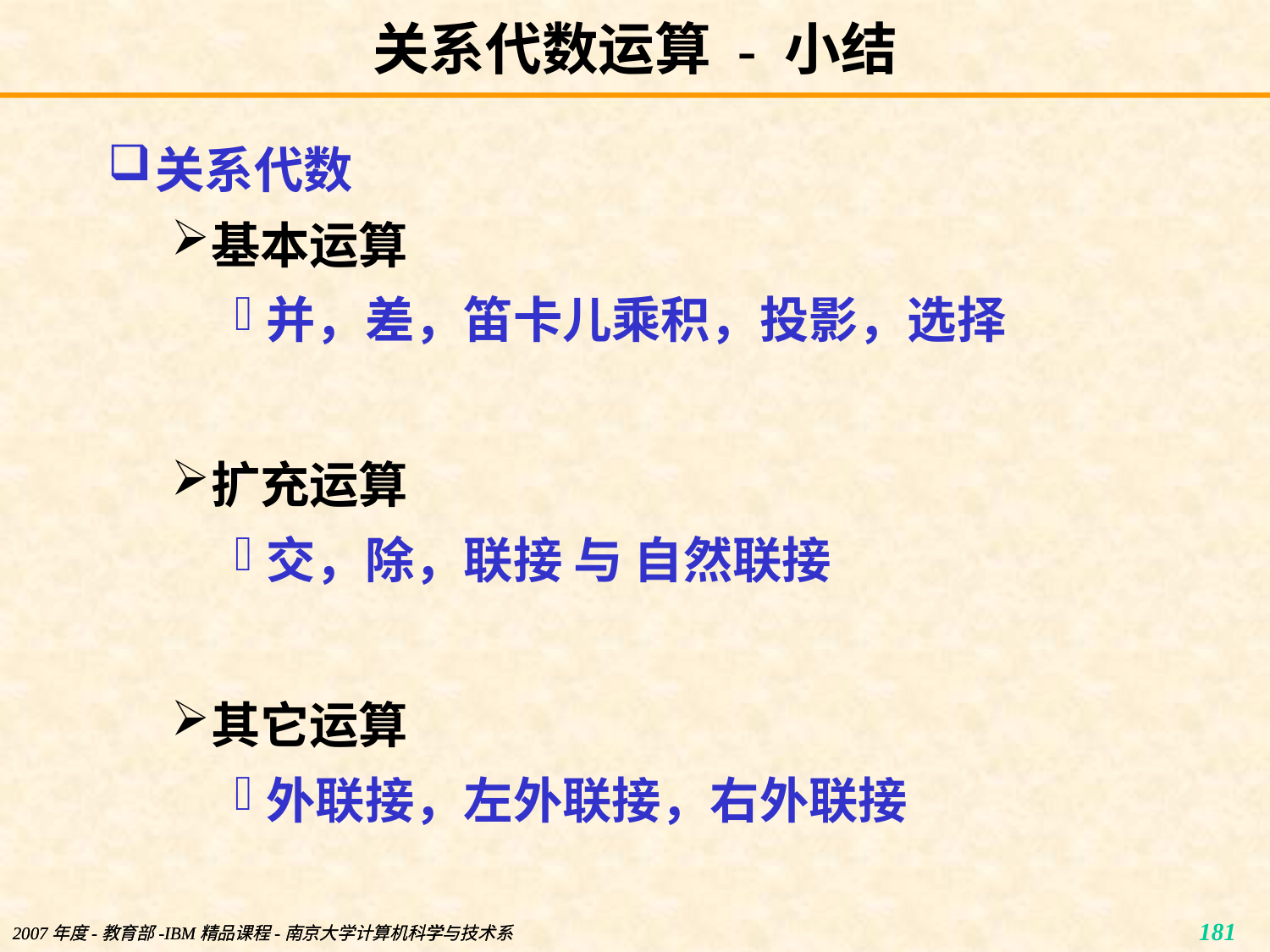

# 关系代数运算 - 小结
关系代数
基本运算
并，差，笛卡儿乘积，投影，选择

扩充运算
交，除，联接 与 自然联接

其它运算
外联接，左外联接，右外联接

181
2007年度-教育部-IBM精品课程-南京大学计算机科学与技术系
2007年度-教育部-IBM精品课程-南京大学计算机科学与技术系